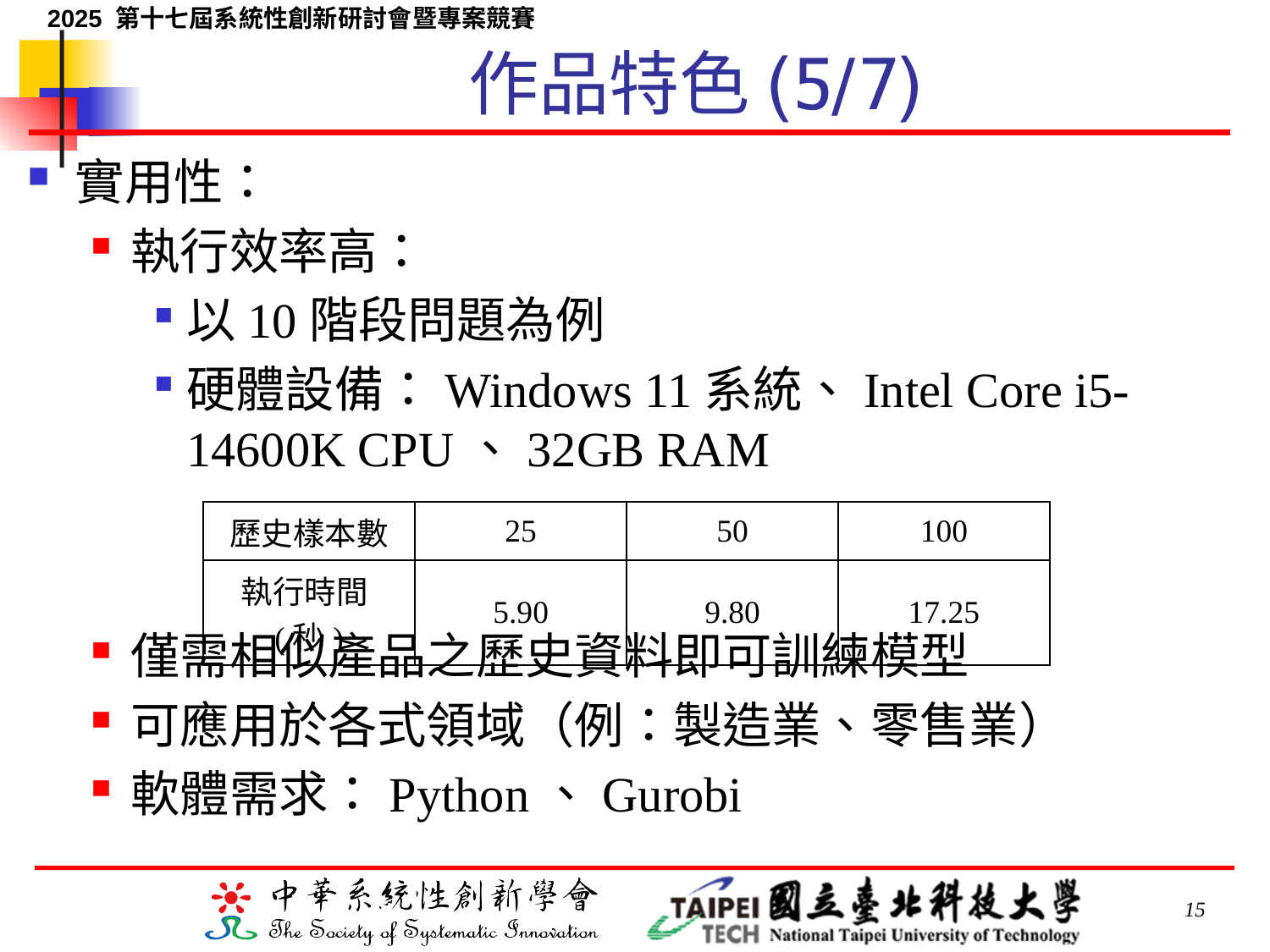

# 作品特色(5/7)
實用性：
執行效率高：
以10階段問題為例
硬體設備：Windows 11系統、Intel Core i5-14600K CPU、32GB RAM

僅需相似產品之歷史資料即可訓練模型
可應用於各式領域（例：製造業、零售業）
軟體需求：Python、Gurobi
| 歷史樣本數 | 25 | 50 | 100 |
| --- | --- | --- | --- |
| 執行時間(秒) | 5.90 | 9.80 | 17.25 |